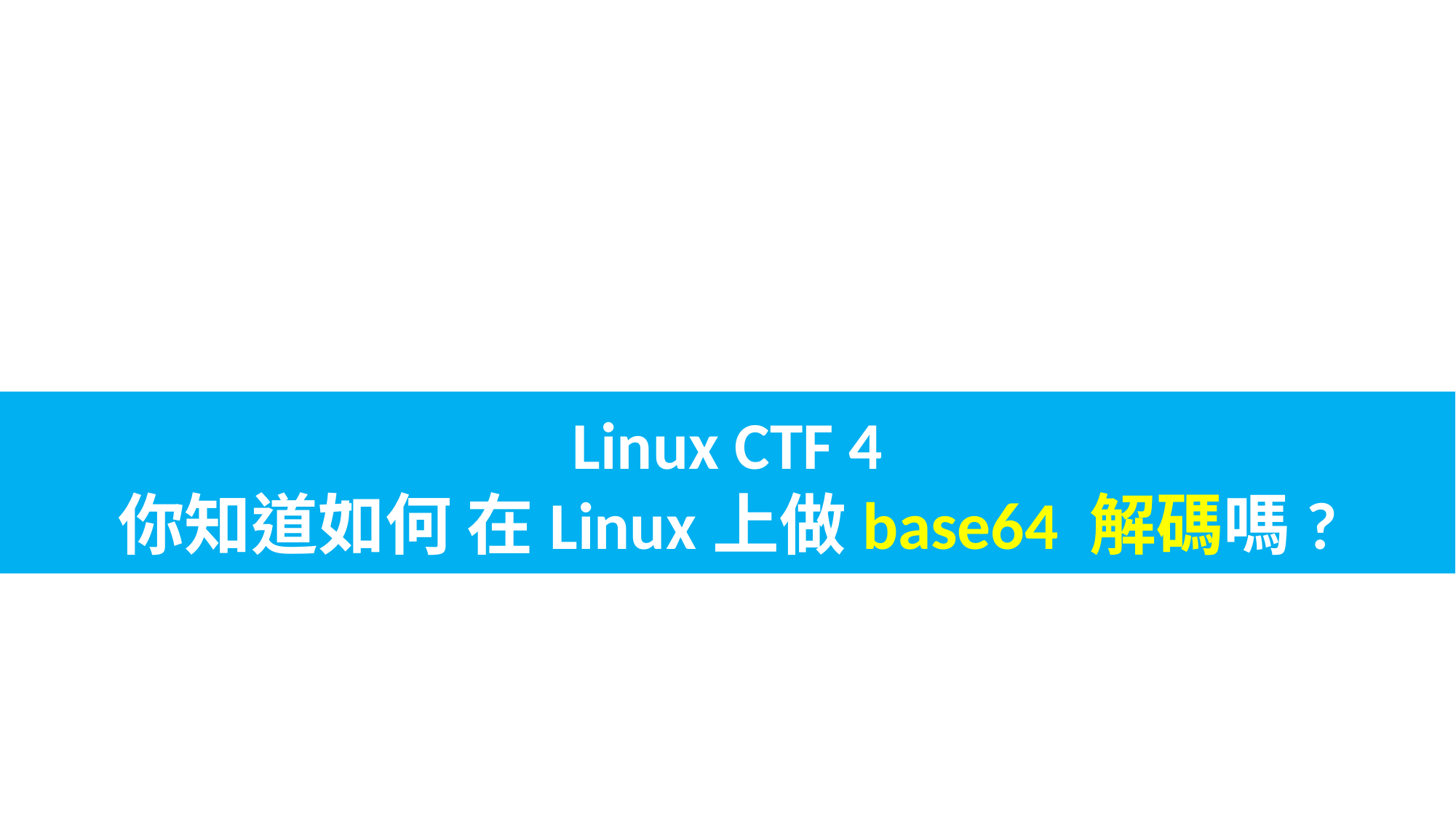

#

Linux CTF 4
你知道如何 在Linux上做base64 解碼嗎?